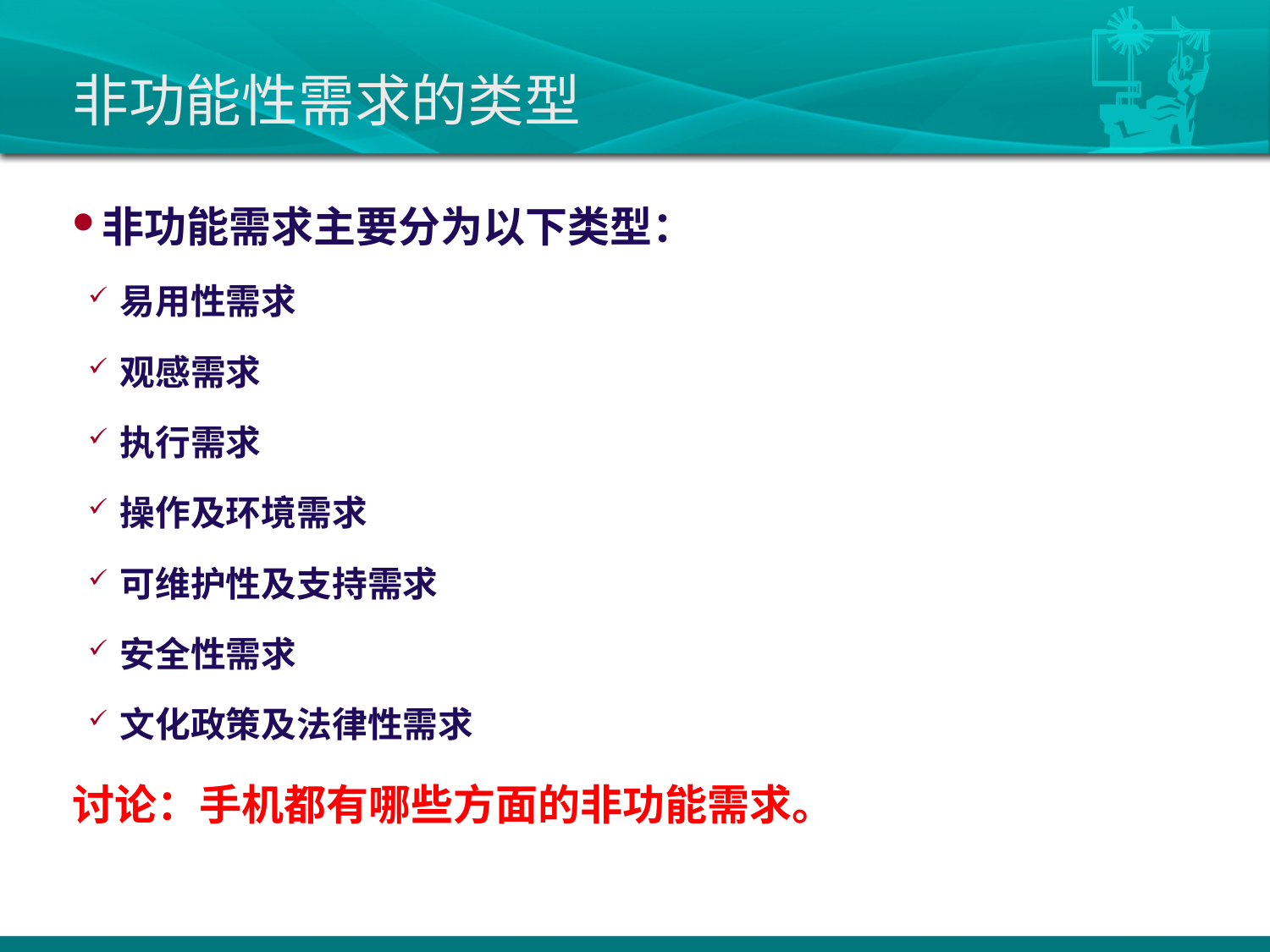

# 非功能性需求的类型
非功能需求主要分为以下类型：
易用性需求
观感需求
执行需求
操作及环境需求
可维护性及支持需求
安全性需求
文化政策及法律性需求
讨论：手机都有哪些方面的非功能需求。